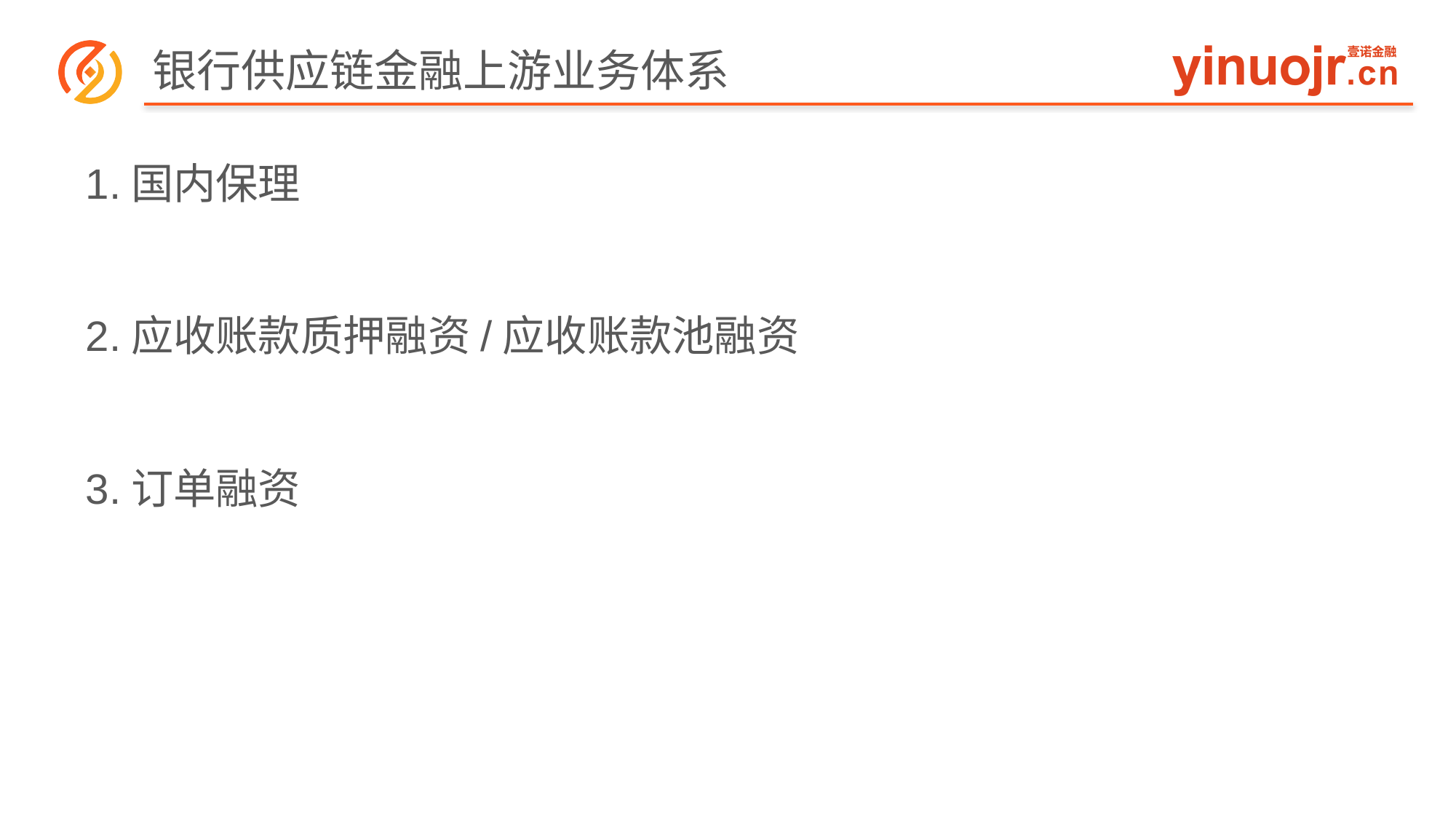

# 银行供应链金融上游业务体系
1.国内保理

2.应收账款质押融资/应收账款池融资

3.订单融资